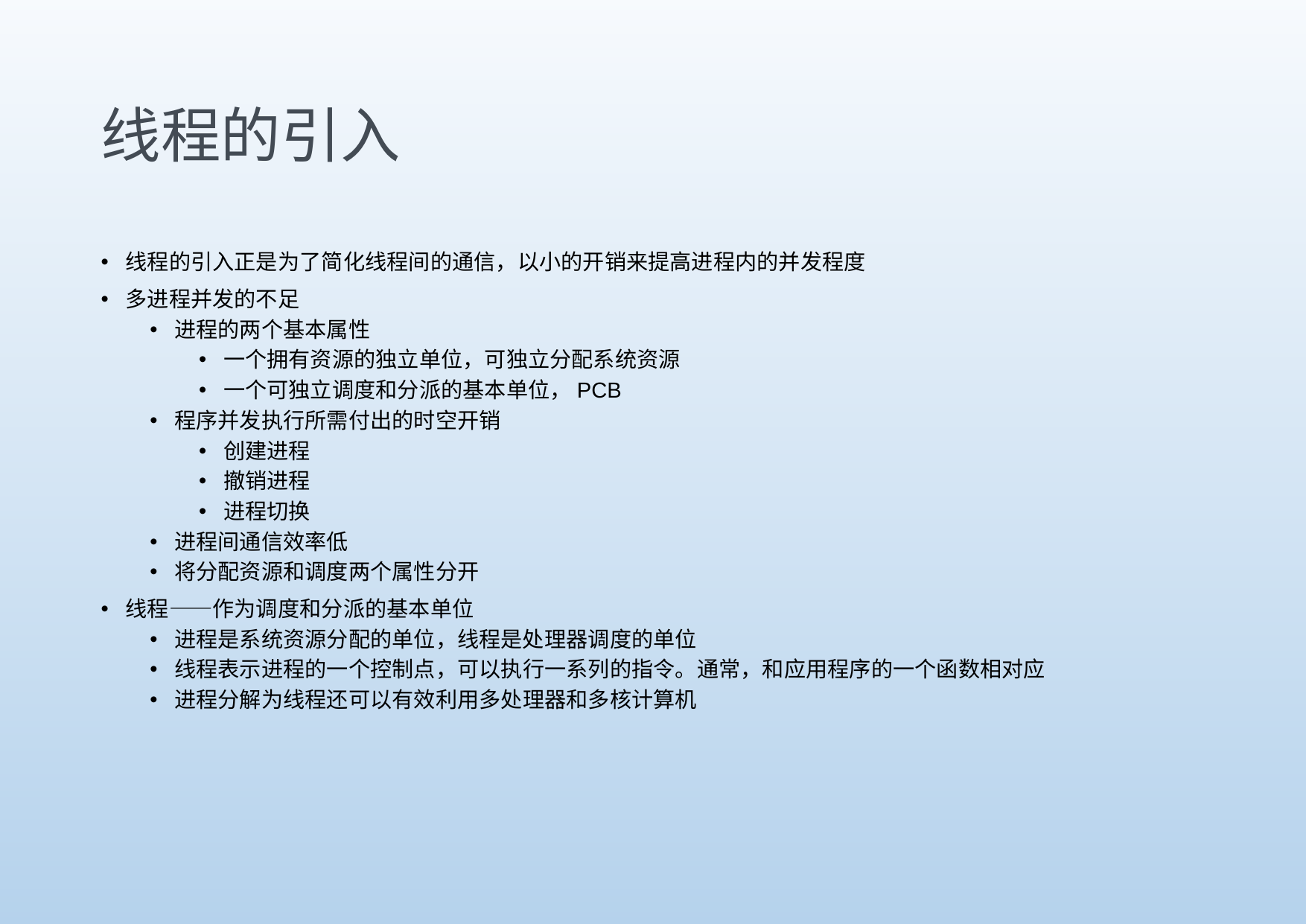

# 线程的引入
线程的引入正是为了简化线程间的通信，以小的开销来提高进程内的并发程度
多进程并发的不足
进程的两个基本属性
一个拥有资源的独立单位，可独立分配系统资源
一个可独立调度和分派的基本单位，PCB
程序并发执行所需付出的时空开销
创建进程
撤销进程
进程切换
进程间通信效率低
将分配资源和调度两个属性分开
线程——作为调度和分派的基本单位
进程是系统资源分配的单位，线程是处理器调度的单位
线程表示进程的一个控制点，可以执行一系列的指令。通常，和应用程序的一个函数相对应
进程分解为线程还可以有效利用多处理器和多核计算机

8